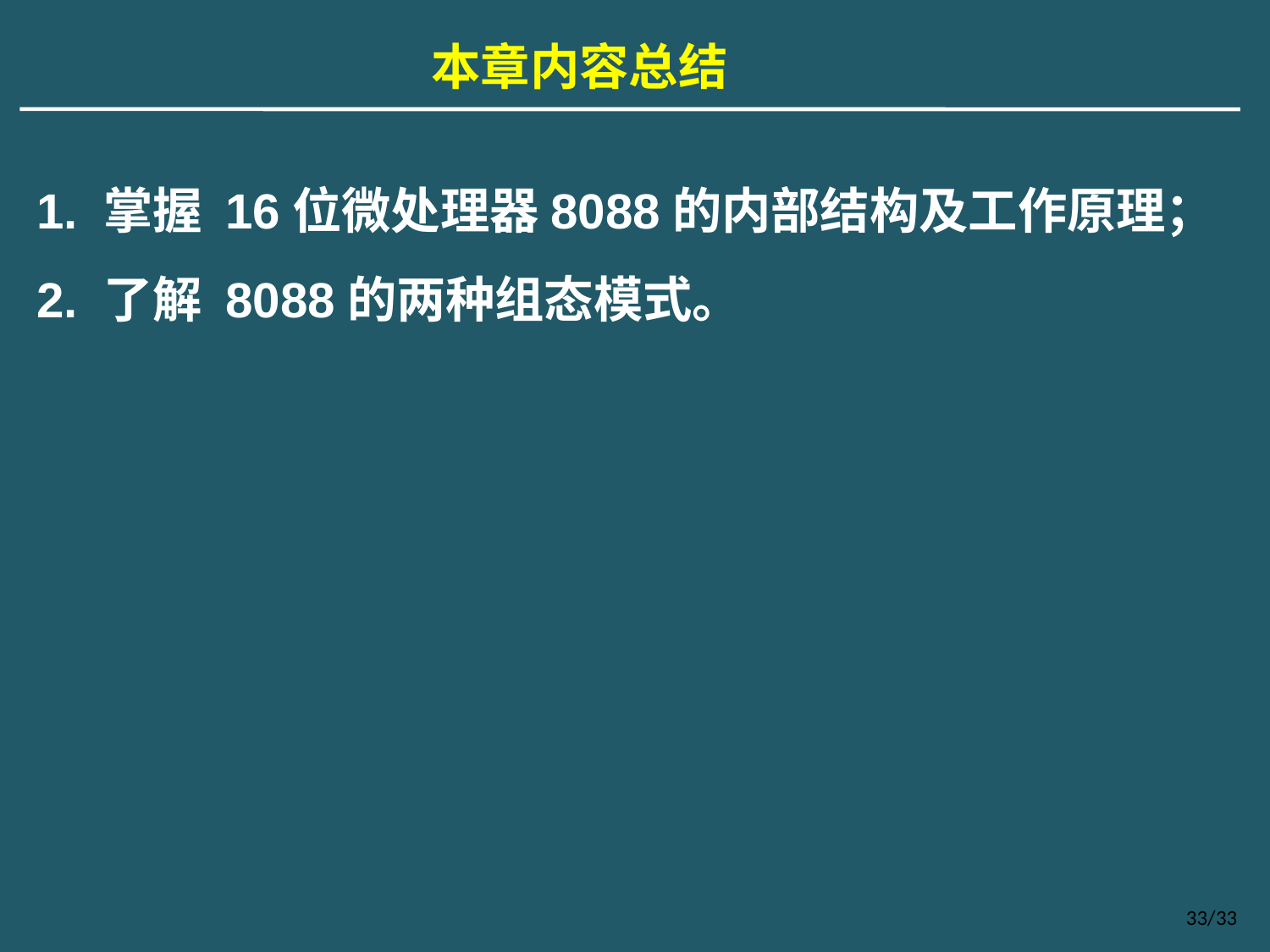

1. 掌握 16位微处理器8088的内部结构及工作原理；
2. 了解 8088的两种组态模式。
本章内容总结

33/33